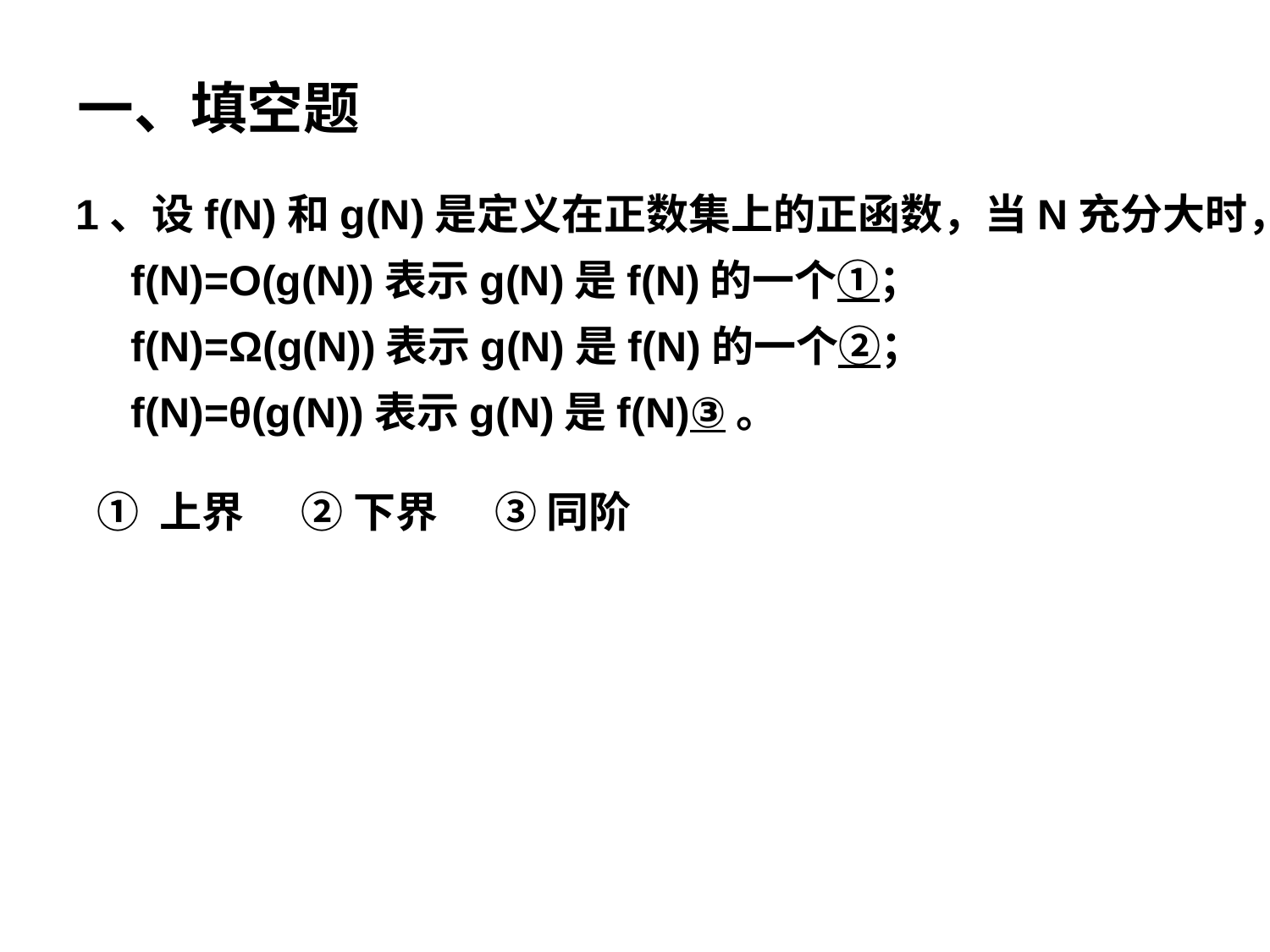

一、填空题
1、设f(N)和g(N)是定义在正数集上的正函数，当N充分大时，
          f(N)=O(g(N))表示g(N)是f(N)的一个①；
          f(N)=Ω(g(N))表示g(N)是f(N)的一个②；
          f(N)=θ(g(N))表示g(N)是f(N)③。
① 上界      ② 下界      ③ 同阶